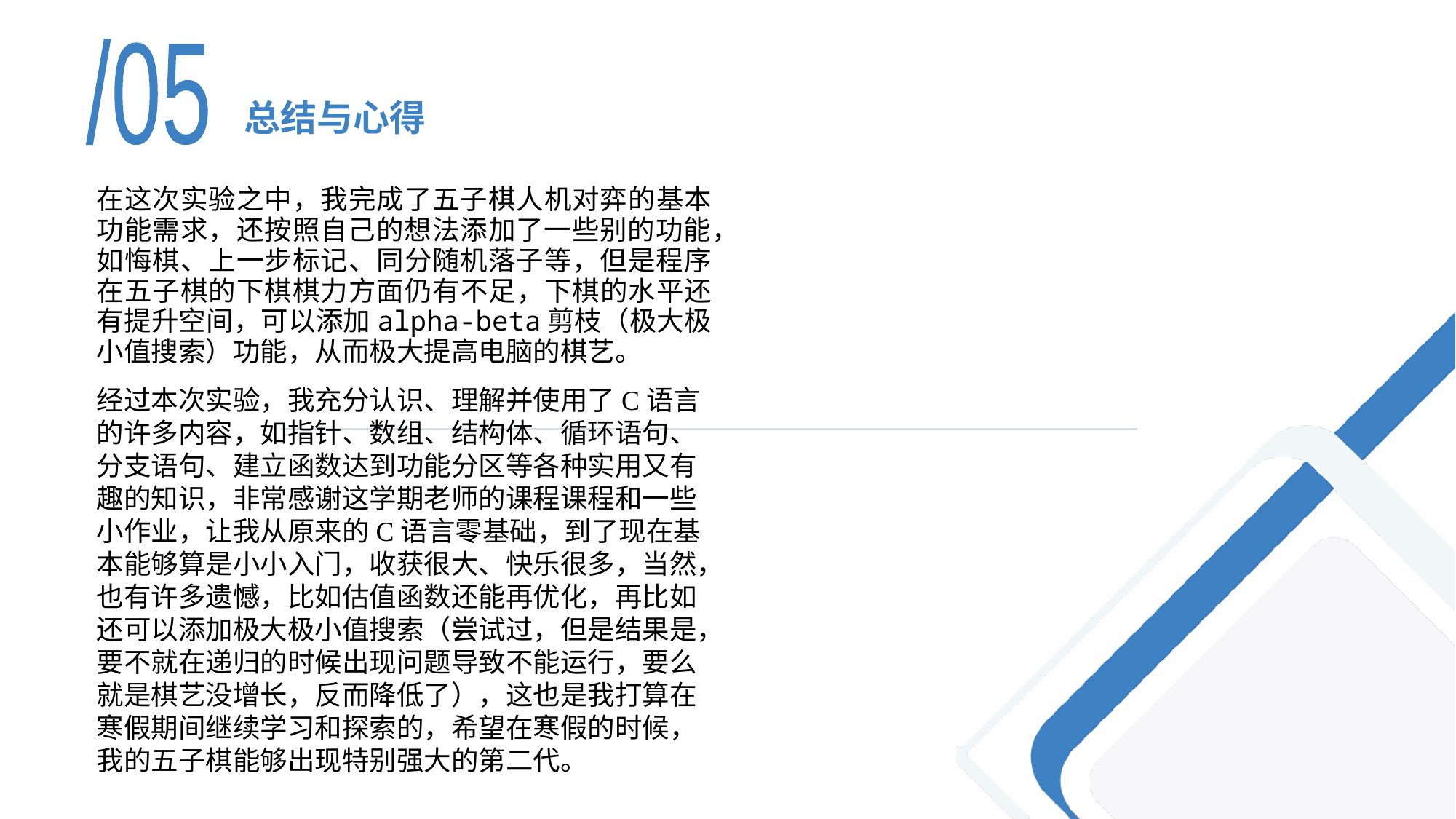

/05
# 总结与心得
在这次实验之中，我完成了五子棋人机对弈的基本功能需求，还按照自己的想法添加了一些别的功能，如悔棋、上一步标记、同分随机落子等，但是程序在五子棋的下棋棋力方面仍有不足，下棋的水平还有提升空间，可以添加alpha-beta剪枝（极大极小值搜索）功能，从而极大提高电脑的棋艺。
经过本次实验，我充分认识、理解并使用了C语言的许多内容，如指针、数组、结构体、循环语句、分支语句、建立函数达到功能分区等各种实用又有趣的知识，非常感谢这学期老师的课程课程和一些小作业，让我从原来的C语言零基础，到了现在基本能够算是小小入门，收获很大、快乐很多，当然，也有许多遗憾，比如估值函数还能再优化，再比如还可以添加极大极小值搜索（尝试过，但是结果是，要不就在递归的时候出现问题导致不能运行，要么就是棋艺没增长，反而降低了），这也是我打算在寒假期间继续学习和探索的，希望在寒假的时候，我的五子棋能够出现特别强大的第二代。